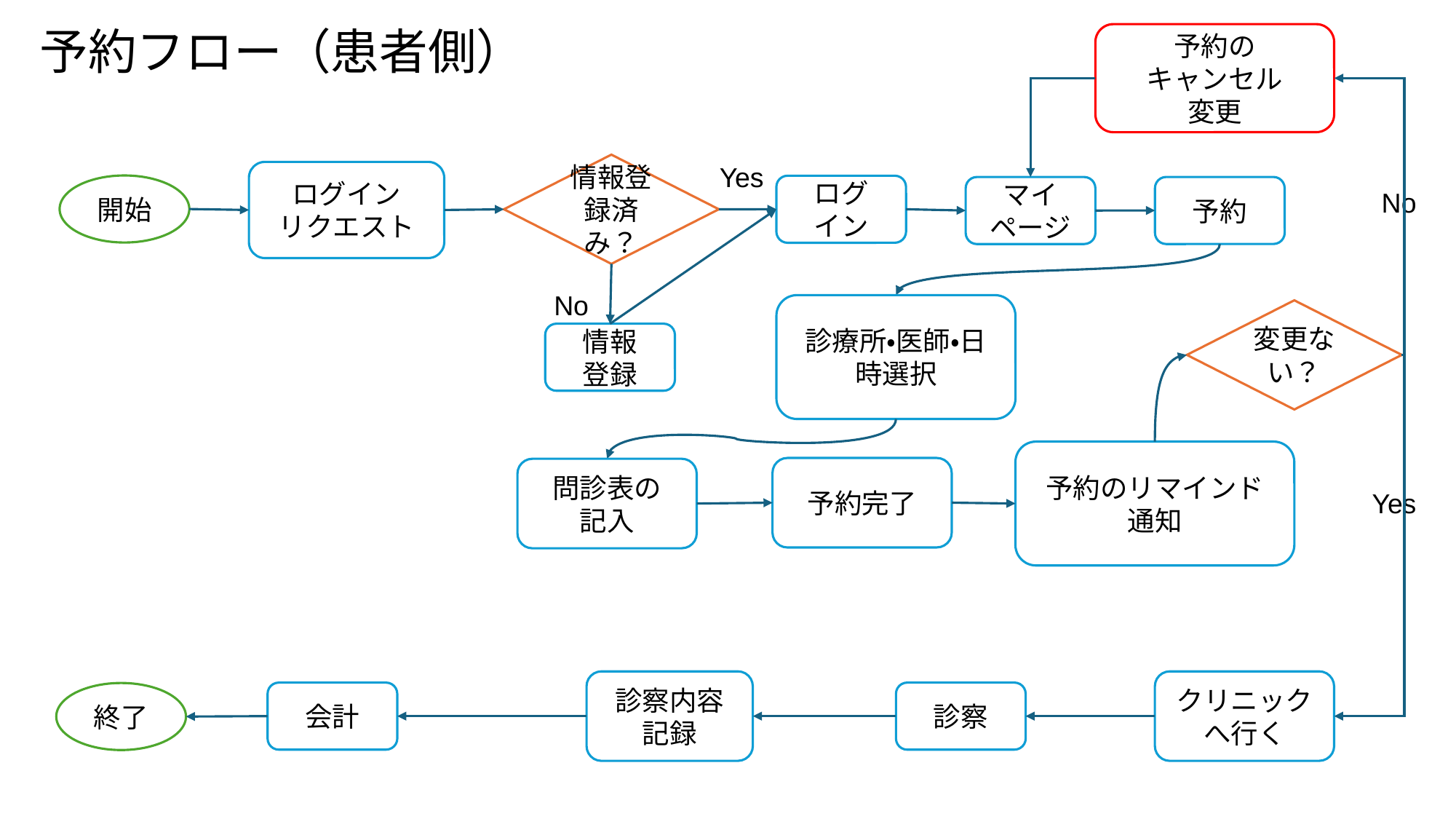

予約の
キャンセル
変更
# 予約フロー（患者側）
情報登録済み？
Yes
ログイン
リクエスト
開始
ログ
イン
予約
マイページ
No
No
診療所・医師・日時選択
変更ない？
情報
登録
予約のリマインド通知
予約完了
問診表の
記入
Yes
クリニックへ行く
診察内容記録
会計
診察
終了